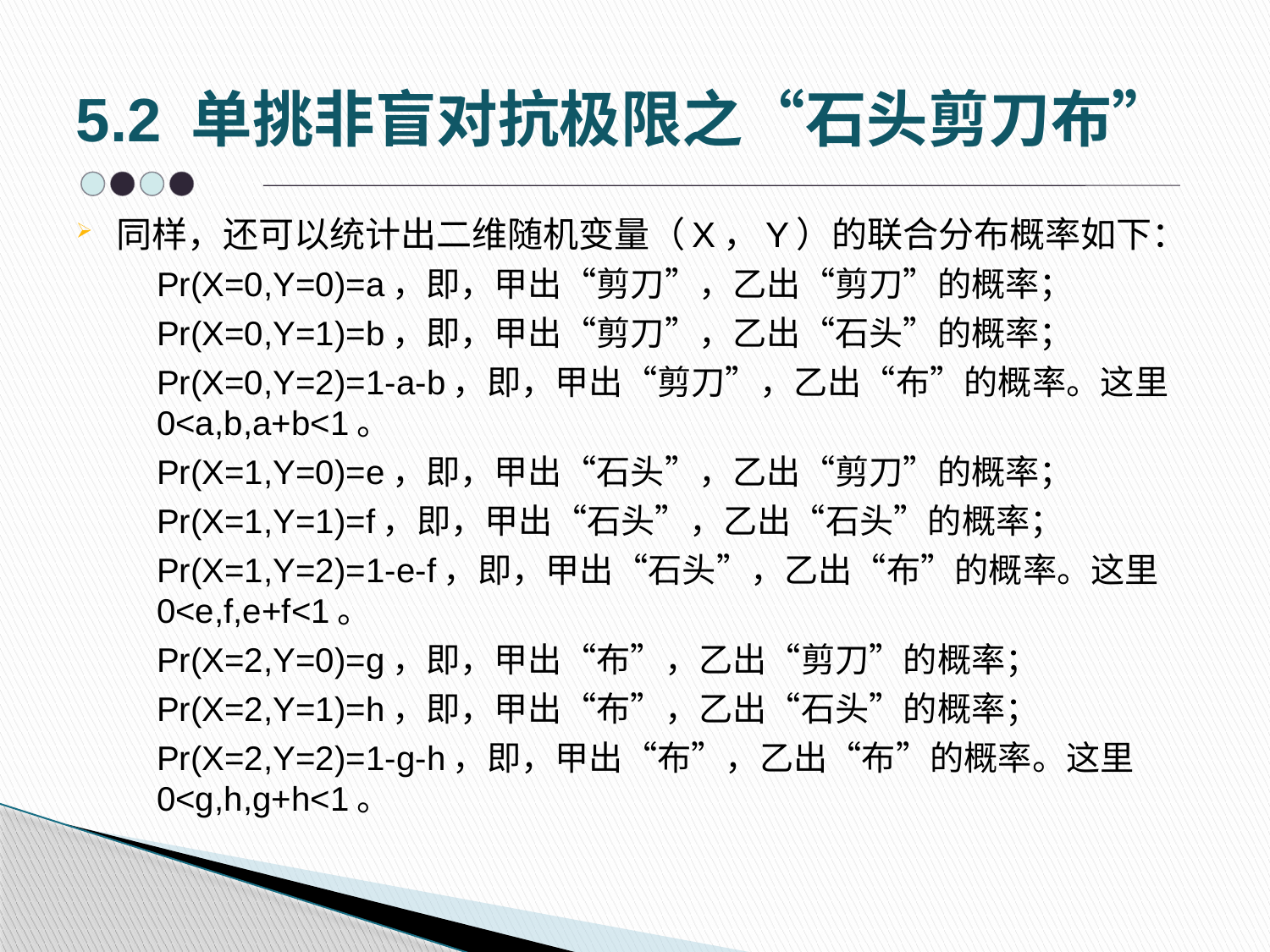

# 5.2 单挑非盲对抗极限之“石头剪刀布”

同样，还可以统计出二维随机变量（X，Y）的联合分布概率如下：
	Pr(X=0,Y=0)=a，即，甲出“剪刀”，乙出“剪刀”的概率；
	Pr(X=0,Y=1)=b，即，甲出“剪刀”，乙出“石头”的概率；
	Pr(X=0,Y=2)=1-a-b，即，甲出“剪刀”，乙出“布”的概率。这里0<a,b,a+b<1。
	Pr(X=1,Y=0)=e，即，甲出“石头”，乙出“剪刀”的概率；
	Pr(X=1,Y=1)=f，即，甲出“石头”，乙出“石头”的概率；
	Pr(X=1,Y=2)=1-e-f，即，甲出“石头”，乙出“布”的概率。这里0<e,f,e+f<1。
	Pr(X=2,Y=0)=g，即，甲出“布”，乙出“剪刀”的概率；
	Pr(X=2,Y=1)=h，即，甲出“布”，乙出“石头”的概率；
	Pr(X=2,Y=2)=1-g-h，即，甲出“布”，乙出“布”的概率。这里0<g,h,g+h<1。